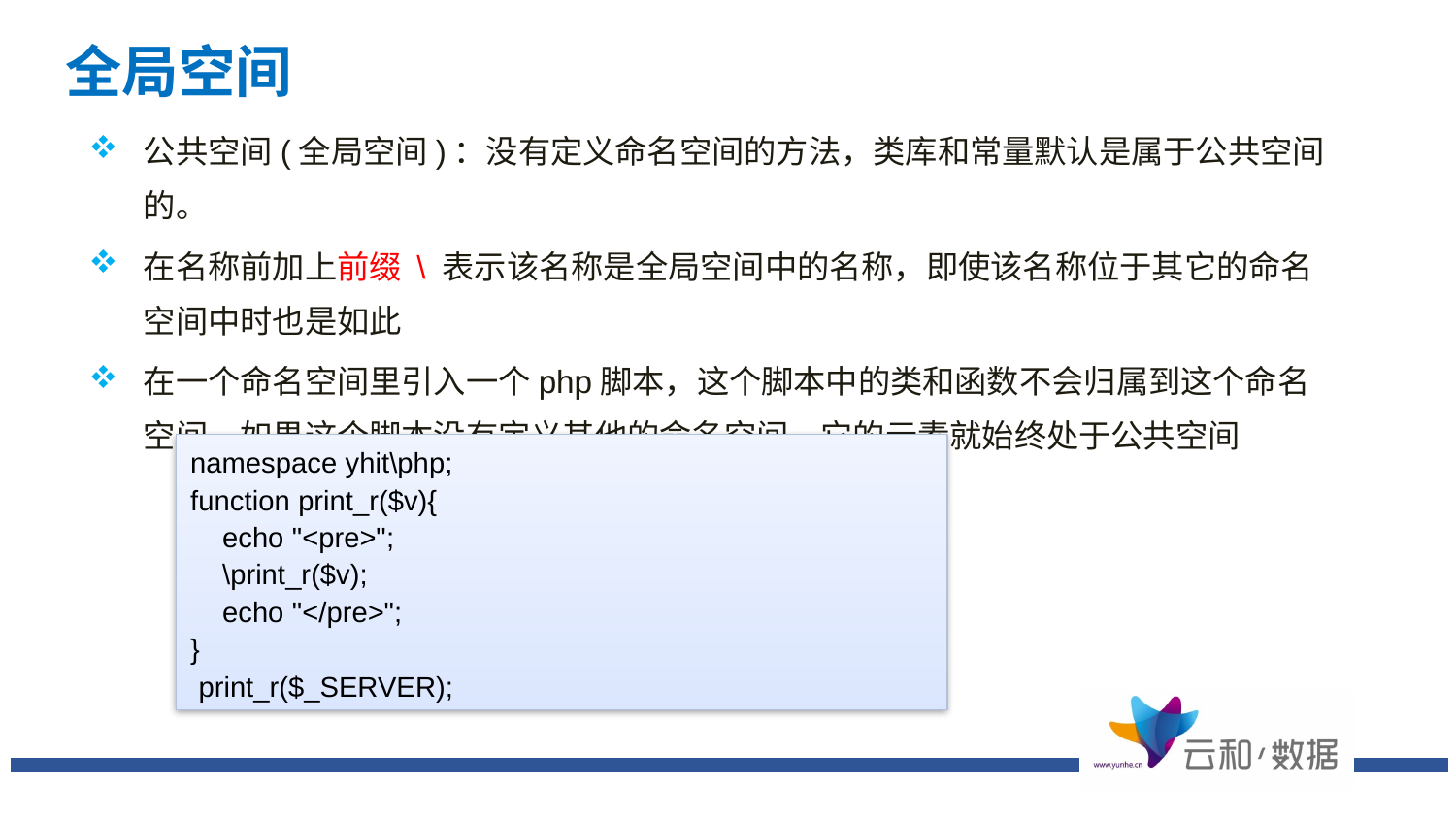

# 全局空间
公共空间(全局空间)：没有定义命名空间的方法，类库和常量默认是属于公共空间的。
在名称前加上前缀 \ 表示该名称是全局空间中的名称，即使该名称位于其它的命名空间中时也是如此
在一个命名空间里引入一个php脚本，这个脚本中的类和函数不会归属到这个命名空间。如果这个脚本没有定义其他的命名空间，它的元素就始终处于公共空间

namespace yhit\php;
function print_r($v){
    echo "<pre>";
    \print_r($v);
    echo "</pre>";
}
 print_r($_SERVER);
7